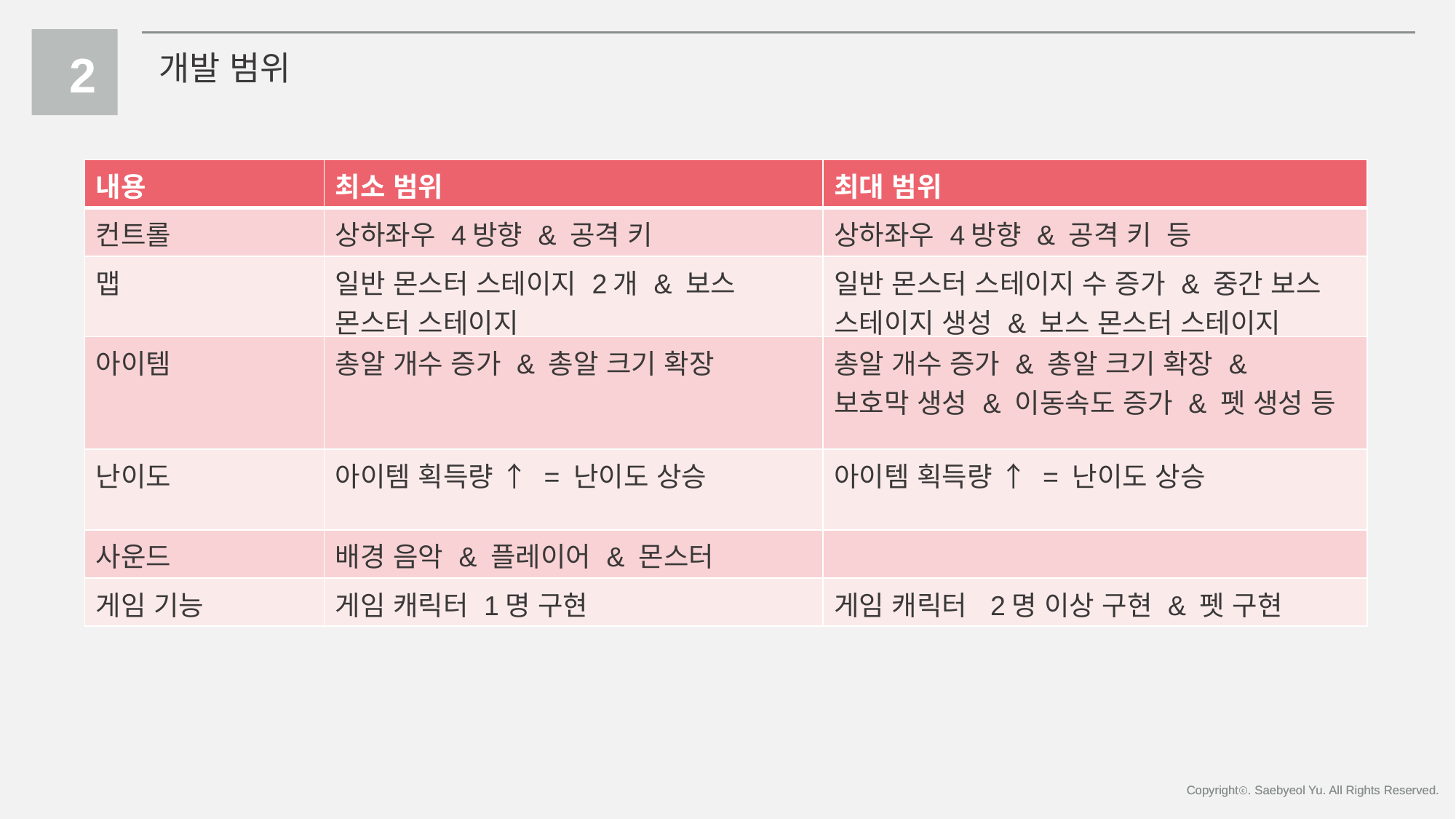

2
개발 범위
| 내용 | 최소 범위 | 최대 범위 |
| --- | --- | --- |
| 컨트롤 | 상하좌우 4방향 & 공격 키 | 상하좌우 4방향 & 공격 키 등 |
| 맵 | 일반 몬스터 스테이지 2개 & 보스 몬스터 스테이지 | 일반 몬스터 스테이지 수 증가 & 중간 보스 스테이지 생성 & 보스 몬스터 스테이지 |
| 아이템 | 총알 개수 증가 & 총알 크기 확장 | 총알 개수 증가 & 총알 크기 확장 & 보호막 생성 & 이동속도 증가 & 펫 생성 등 |
| 난이도 | 아이템 획득량 ↑ = 난이도 상승 | 아이템 획득량 ↑ = 난이도 상승 |
| 사운드 | 배경 음악 & 플레이어 & 몬스터 |  |
| 게임 기능 | 게임 캐릭터 1명 구현 | 게임 캐릭터 2명 이상 구현 & 펫 구현 |
Copyrightⓒ. Saebyeol Yu. All Rights Reserved.